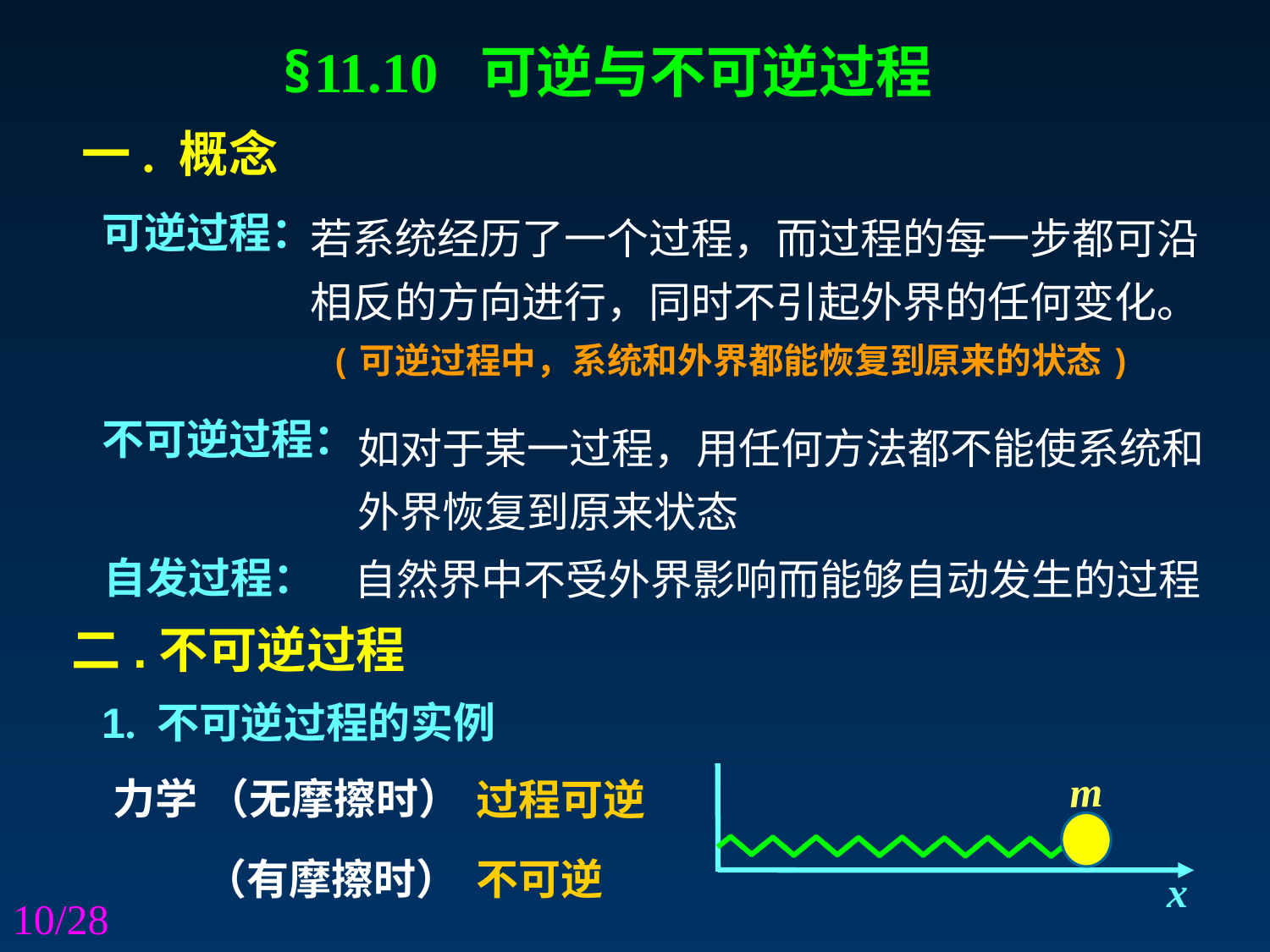

§11.10  可逆与不可逆过程
一. 概念
若系统经历了一个过程，而过程的每一步都可沿相反的方向进行，同时不引起外界的任何变化。
可逆过程：
(可逆过程中，系统和外界都能恢复到原来的状态)
如对于某一过程，用任何方法都不能使系统和外界恢复到原来状态
不可逆过程：
自发过程：
自然界中不受外界影响而能够自动发生的过程
二.不可逆过程
1. 不可逆过程的实例
m

x

力学 （无摩擦时）
过程可逆
（有摩擦时）
不可逆
10/28